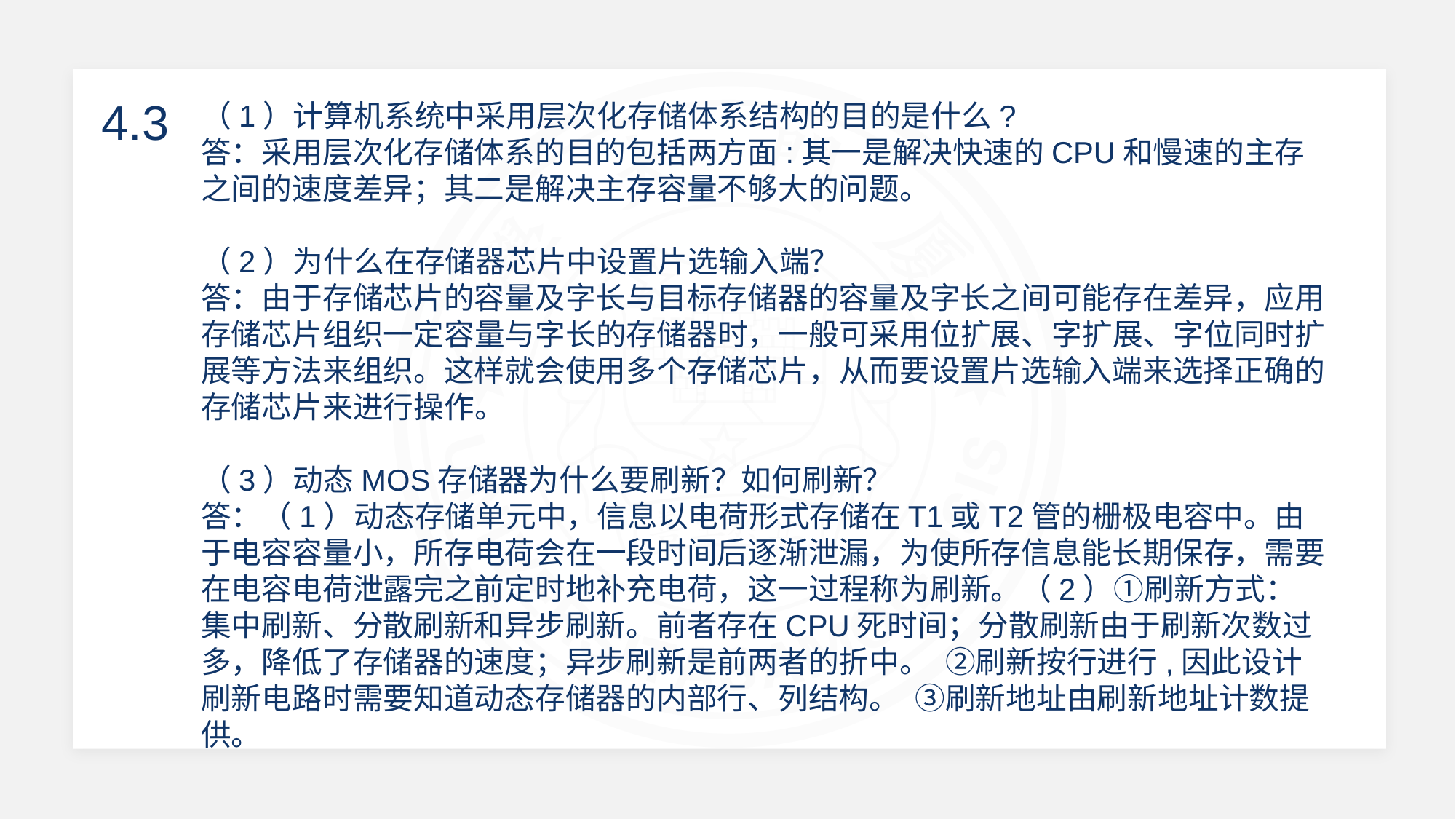

4.3
（1）计算机系统中采用层次化存储体系结构的目的是什么?
答：采用层次化存储体系的目的包括两方面:其一是解决快速的CPU和慢速的主存之间的速度差异；其二是解决主存容量不够大的问题。

（2）为什么在存储器芯片中设置片选输入端？
答：由于存储芯片的容量及字长与目标存储器的容量及字长之间可能存在差异，应用存储芯片组织一定容量与字长的存储器时，一般可采用位扩展、字扩展、字位同时扩展等方法来组织。这样就会使用多个存储芯片，从而要设置片选输入端来选择正确的存储芯片来进行操作。

（3）动态MOS存储器为什么要刷新？如何刷新？
答：（1）动态存储单元中，信息以电荷形式存储在T1或T2管的栅极电容中。由于电容容量小，所存电荷会在一段时间后逐渐泄漏，为使所存信息能长期保存，需要在电容电荷泄露完之前定时地补充电荷，这一过程称为刷新。（2）①刷新方式：集中刷新、分散刷新和异步刷新。前者存在CPU死时间；分散刷新由于刷新次数过多，降低了存储器的速度；异步刷新是前两者的折中。 ②刷新按行进行,因此设计刷新电路时需要知道动态存储器的内部行、列结构。 ③刷新地址由刷新地址计数提供。